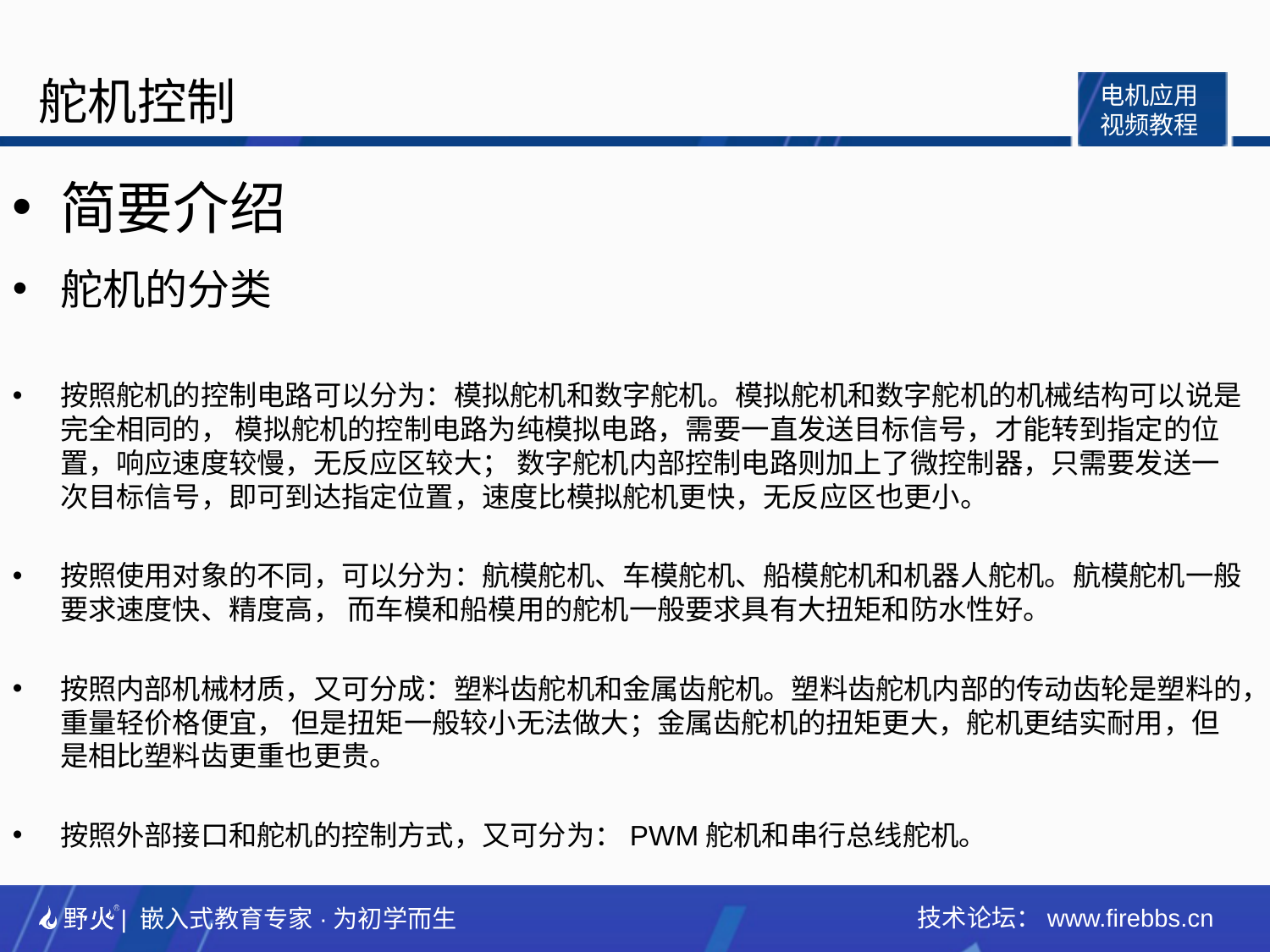

简要介绍

舵机的分类

按照舵机的控制电路可以分为：模拟舵机和数字舵机。模拟舵机和数字舵机的机械结构可以说是完全相同的， 模拟舵机的控制电路为纯模拟电路，需要一直发送目标信号，才能转到指定的位置，响应速度较慢，无反应区较大； 数字舵机内部控制电路则加上了微控制器，只需要发送一次目标信号，即可到达指定位置，速度比模拟舵机更快，无反应区也更小。

按照使用对象的不同，可以分为：航模舵机、车模舵机、船模舵机和机器人舵机。航模舵机一般要求速度快、精度高， 而车模和船模用的舵机一般要求具有大扭矩和防水性好。

按照内部机械材质，又可分成：塑料齿舵机和金属齿舵机。塑料齿舵机内部的传动齿轮是塑料的，重量轻价格便宜， 但是扭矩一般较小无法做大；金属齿舵机的扭矩更大，舵机更结实耐用，但是相比塑料齿更重也更贵。

按照外部接口和舵机的控制方式，又可分为：PWM舵机和串行总线舵机。